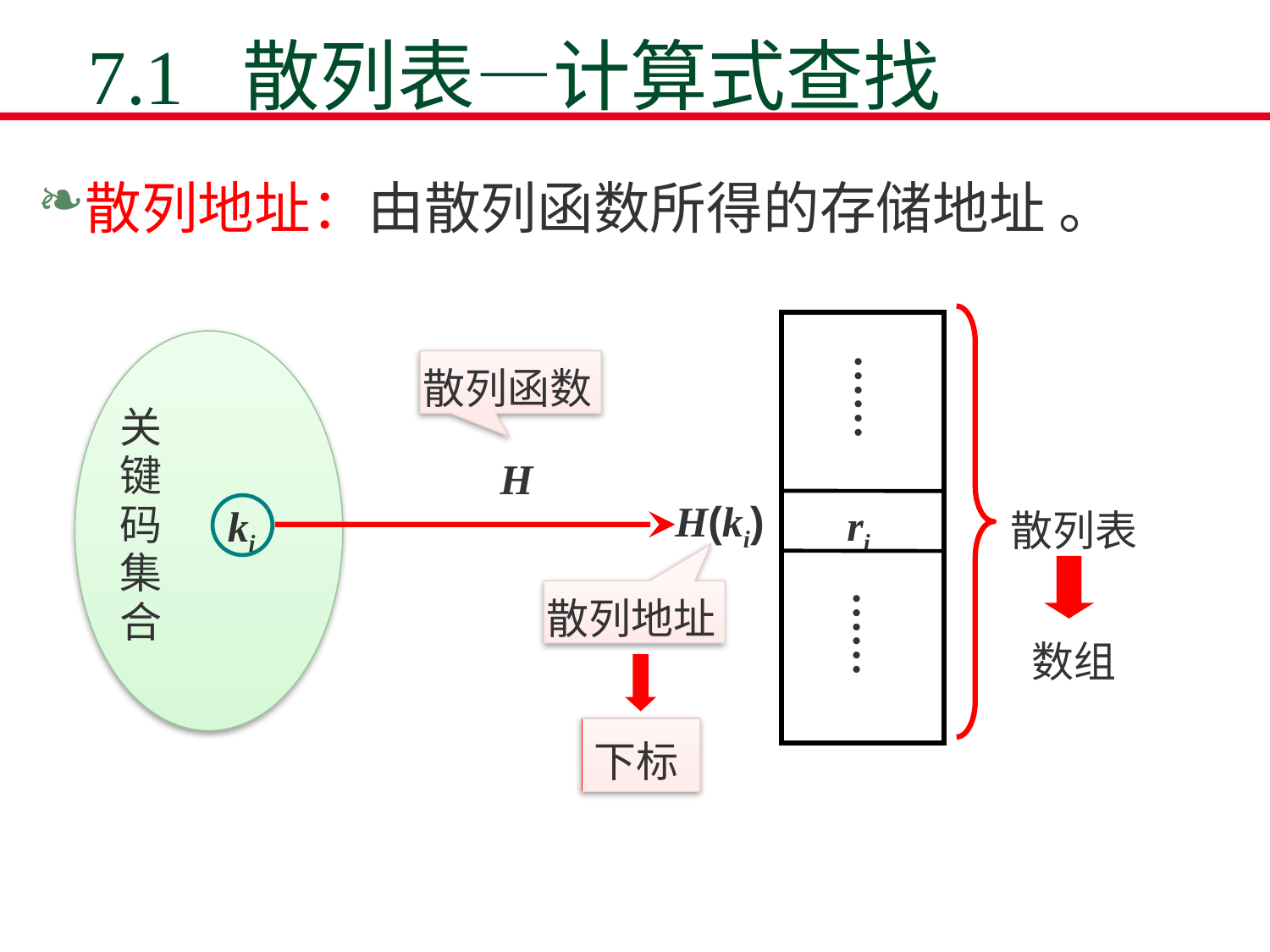

7.1  散列表—计算式查找
散列地址：由散列函数所得的存储地址 。

散列表

     ri

……
关键码集合
H

H(ki)

ki

……

数组
散列函数
散列地址

下标